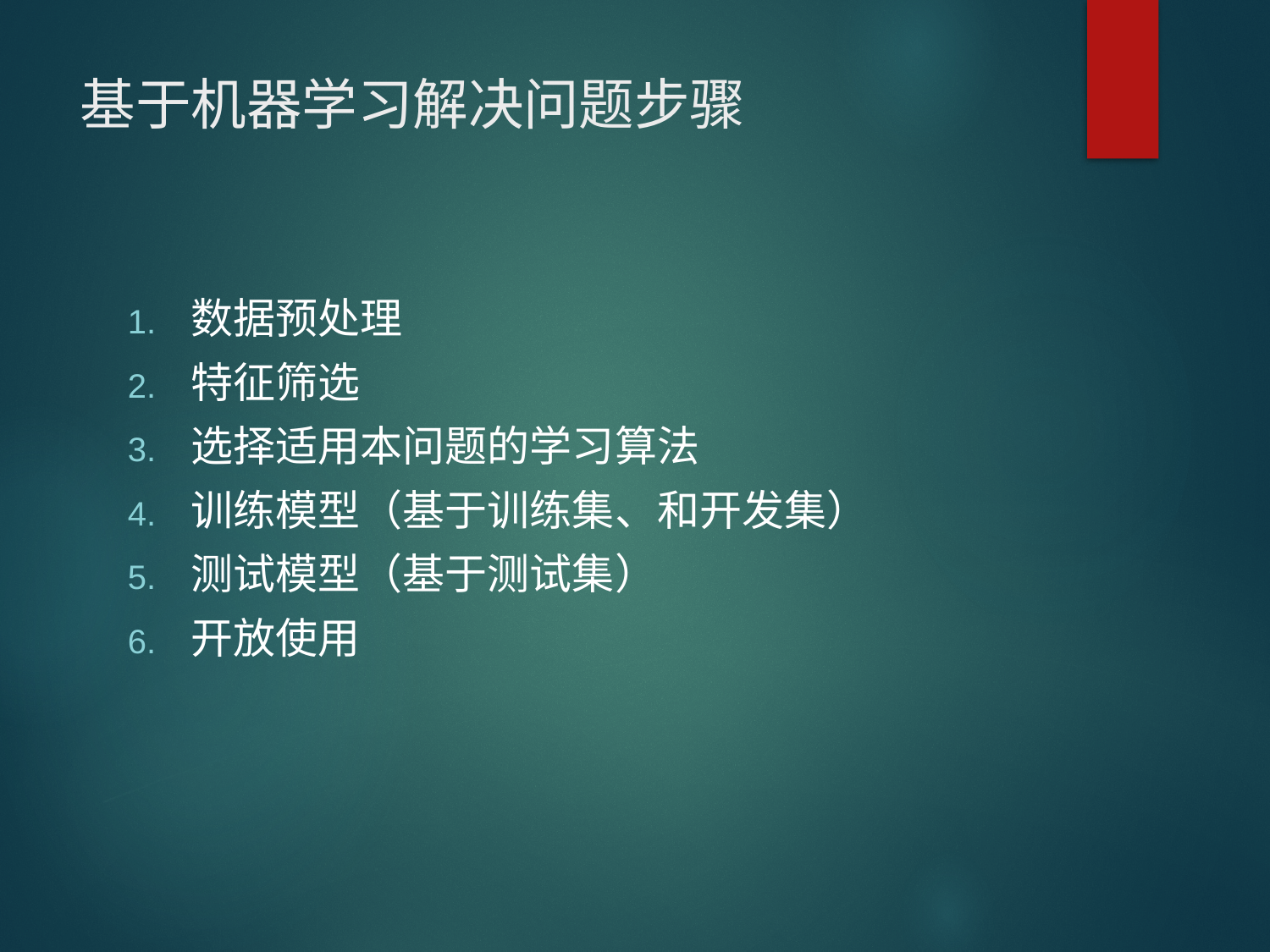

# 基于机器学习解决问题步骤
数据预处理
特征筛选
选择适用本问题的学习算法
训练模型（基于训练集、和开发集）
测试模型（基于测试集）
开放使用